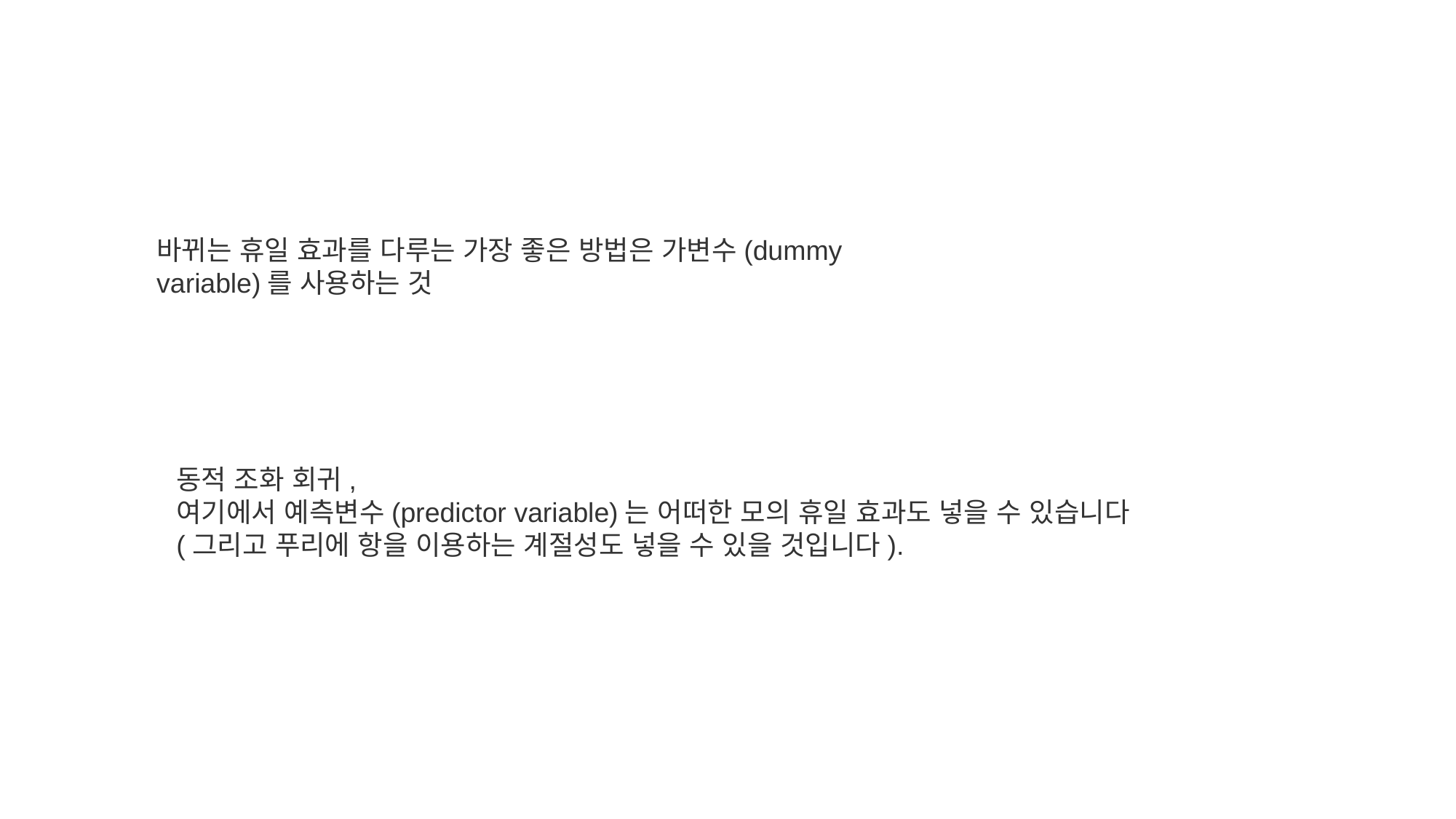

바뀌는 휴일 효과를 다루는 가장 좋은 방법은 가변수(dummy variable)를 사용하는 것
동적 조화 회귀,
여기에서 예측변수(predictor variable)는 어떠한 모의 휴일 효과도 넣을 수 있습니다(그리고 푸리에 항을 이용하는 계절성도 넣을 수 있을 것입니다).